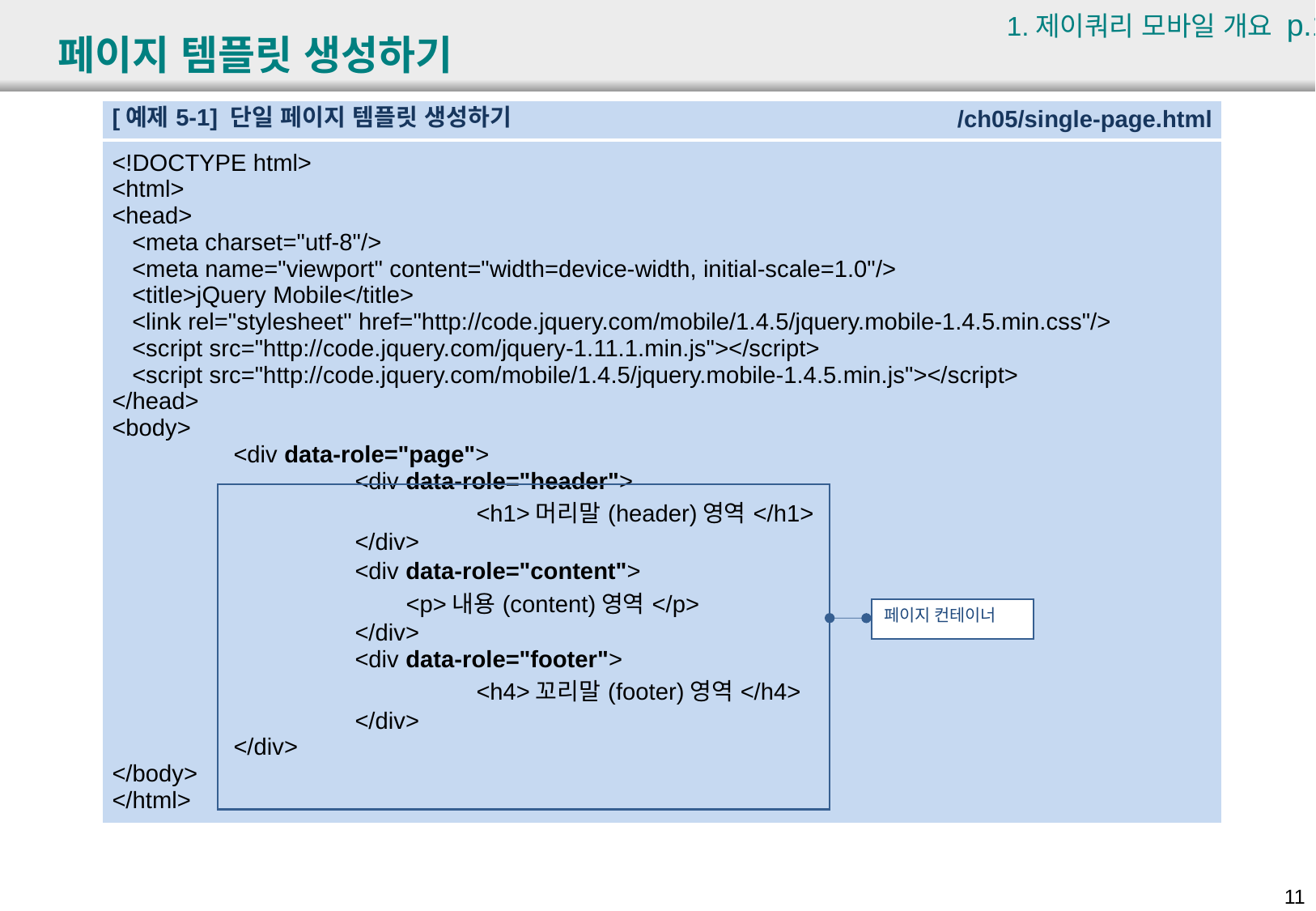

1.제이쿼리 모바일 개요 p.176
# 페이지 템플릿 생성하기
| [예제5-1] 단일 페이지 템플릿 생성하기 | /ch05/single-page.html |
| --- | --- |
| <!DOCTYPE html> <html> <head> <meta charset="utf-8"/> <meta name="viewport" content="width=device-width, initial-scale=1.0"/> <title>jQuery Mobile</title> <link rel="stylesheet" href="http://code.jquery.com/mobile/1.4.5/jquery.mobile-1.4.5.min.css"/> <script src="http://code.jquery.com/jquery-1.11.1.min.js"></script> <script src="http://code.jquery.com/mobile/1.4.5/jquery.mobile-1.4.5.min.js"></script> </head> <body> <div data-role="page"> <div data-role="header"> <h1>머리말(header)영역</h1> </div> <div data-role="content"> <p>내용(content)영역</p> </div> <div data-role="footer"> <h4>꼬리말(footer)영역</h4> </div> </div> </body> </html> |  |

페이지 컨테이너